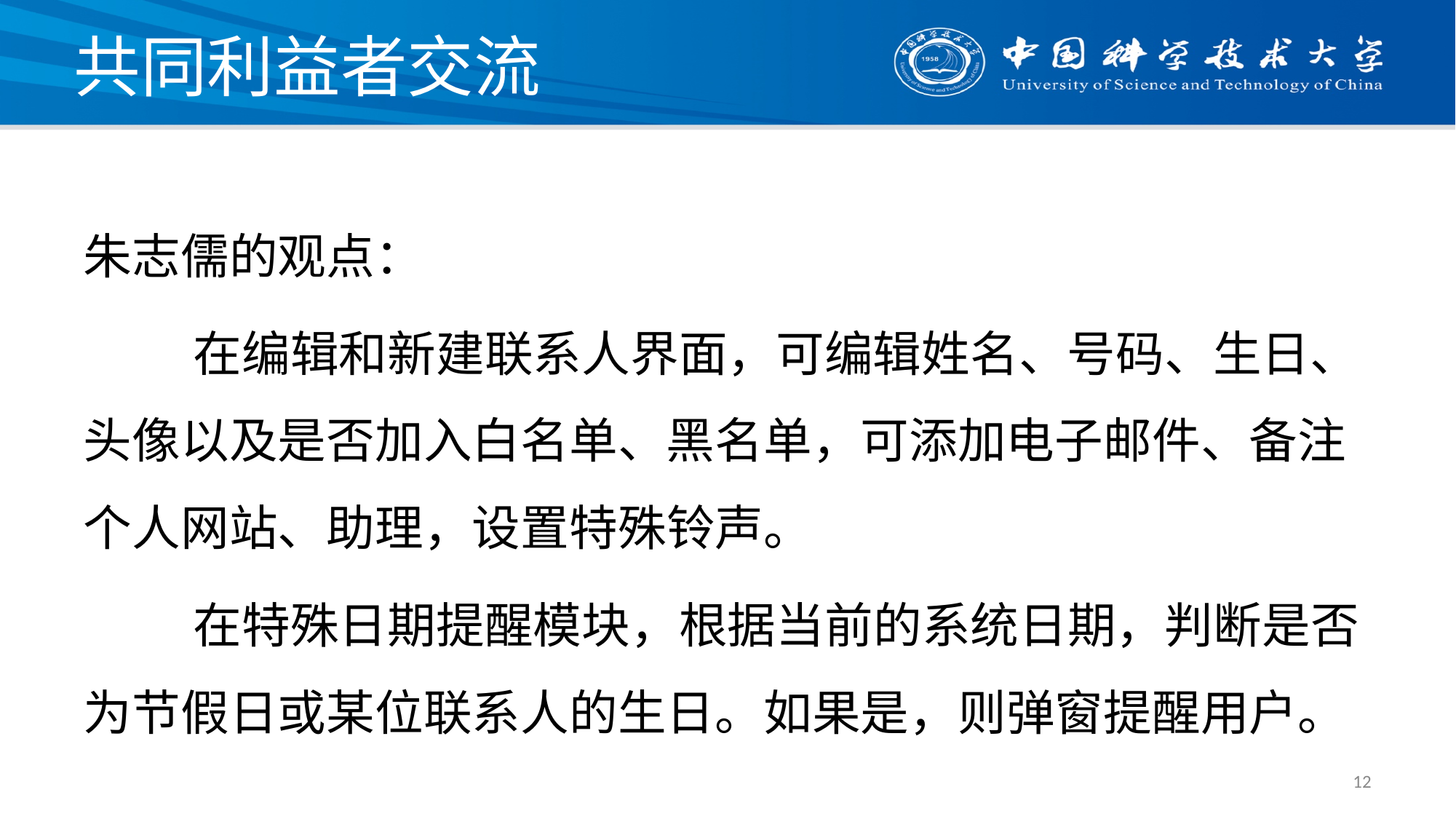

# 共同利益者交流
朱志儒的观点：
         在编辑和新建联系人界面，可编辑姓名、号码、生日、头像以及是否加入白名单、黑名单，可添加电子邮件、备注个人网站、助理，设置特殊铃声。
         在特殊日期提醒模块，根据当前的系统日期，判断是否为节假日或某位联系人的生日。如果是，则弹窗提醒用户。

12